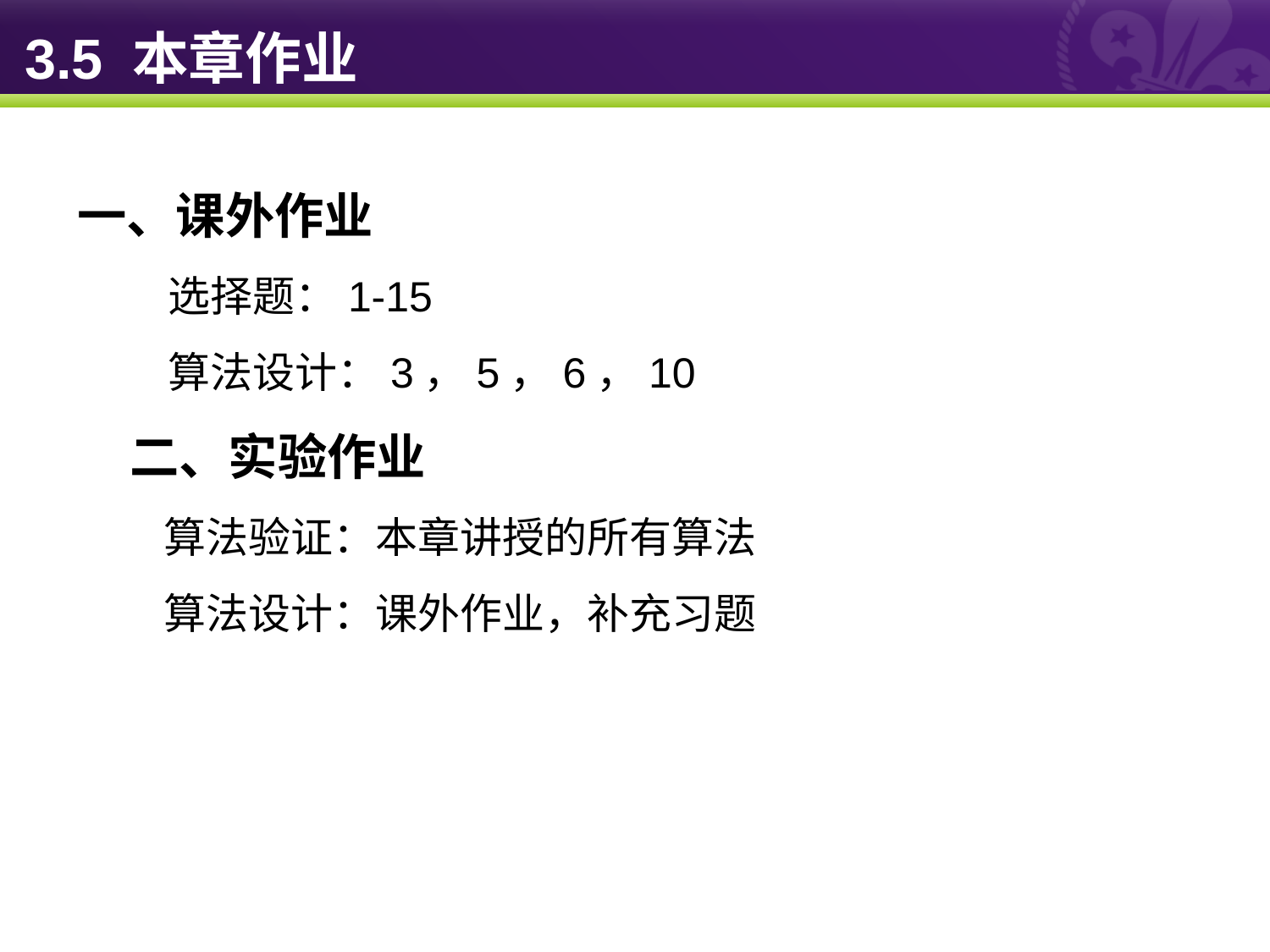

# 3.5 本章作业
一、课外作业
   选择题：1-15
   算法设计：3，5，6，10
二、实验作业
        算法验证：本章讲授的所有算法
        算法设计：课外作业，补充习题